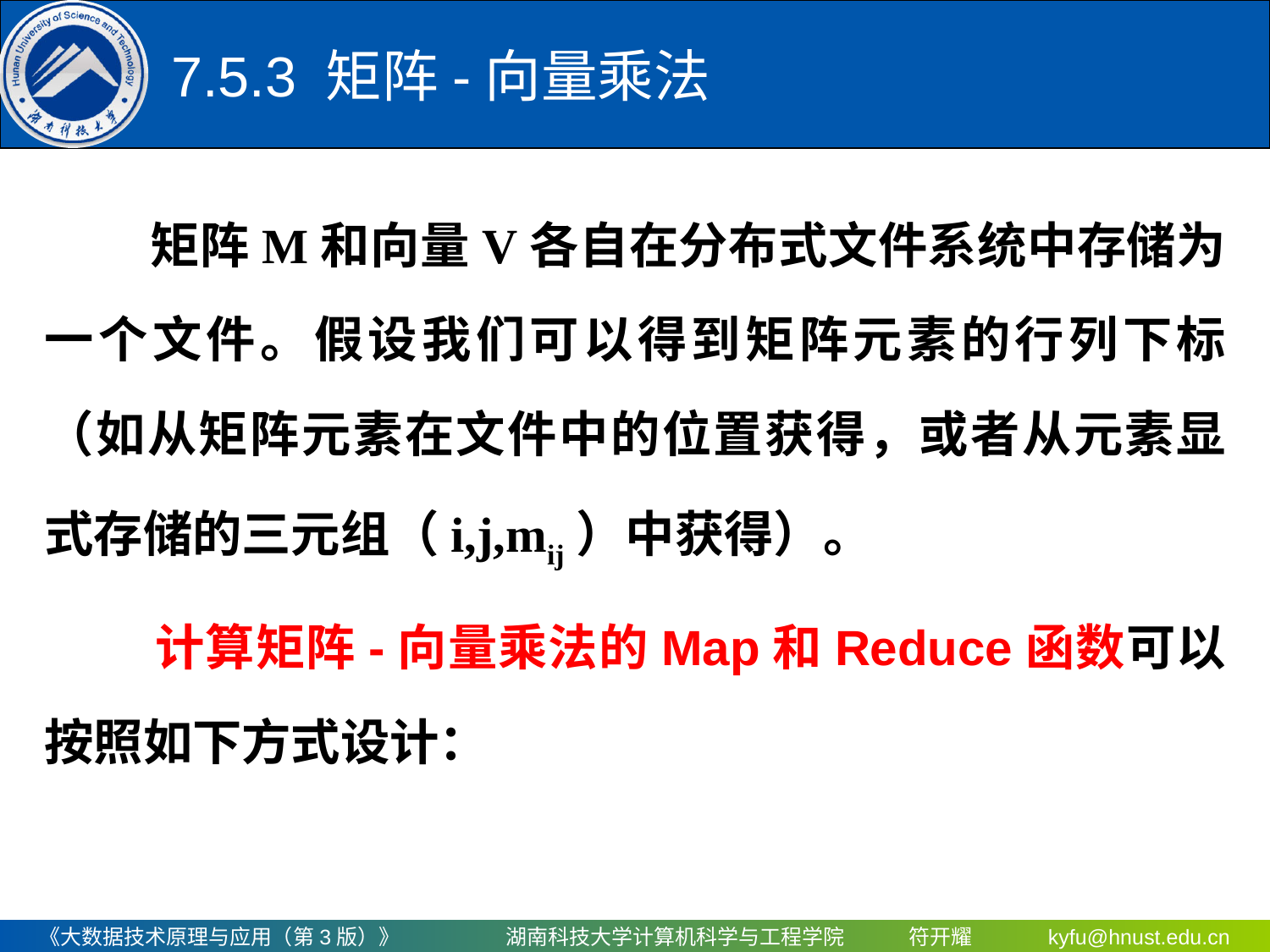

7.5.3 矩阵-向量乘法
        矩阵M和向量V各自在分布式文件系统中存储为一个文件。假设我们可以得到矩阵元素的行列下标（如从矩阵元素在文件中的位置获得，或者从元素显式存储的三元组（i,j,mij）中获得）。
        计算矩阵-向量乘法的Map和Reduce函数可以按照如下方式设计：